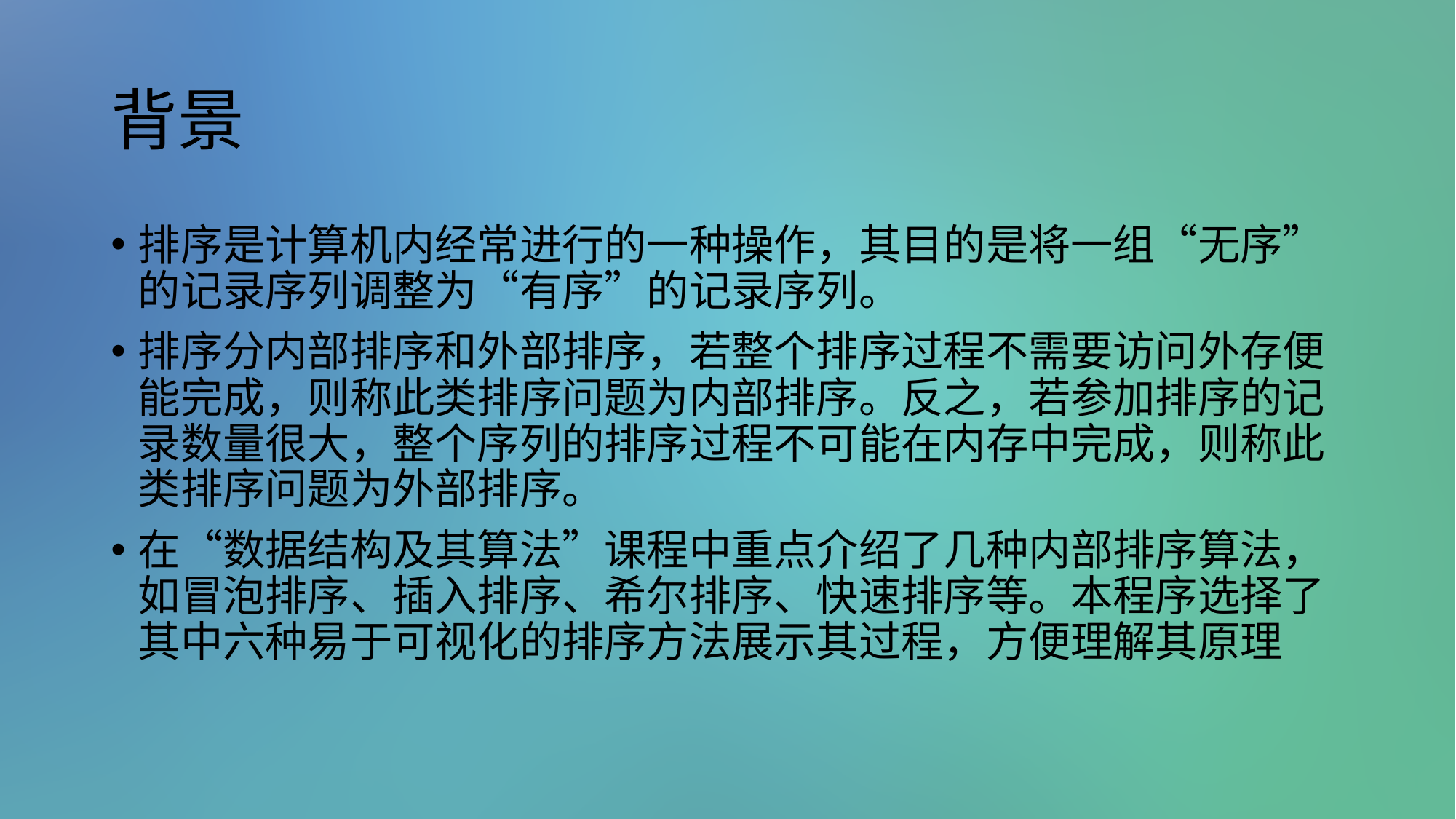

# 背景
排序是计算机内经常进行的一种操作，其目的是将一组“无序”的记录序列调整为“有序”的记录序列。
排序分内部排序和外部排序，若整个排序过程不需要访问外存便能完成，则称此类排序问题为内部排序。反之，若参加排序的记录数量很大，整个序列的排序过程不可能在内存中完成，则称此类排序问题为外部排序。
在“数据结构及其算法”课程中重点介绍了几种内部排序算法，如冒泡排序、插入排序、希尔排序、快速排序等。本程序选择了其中六种易于可视化的排序方法展示其过程，方便理解其原理